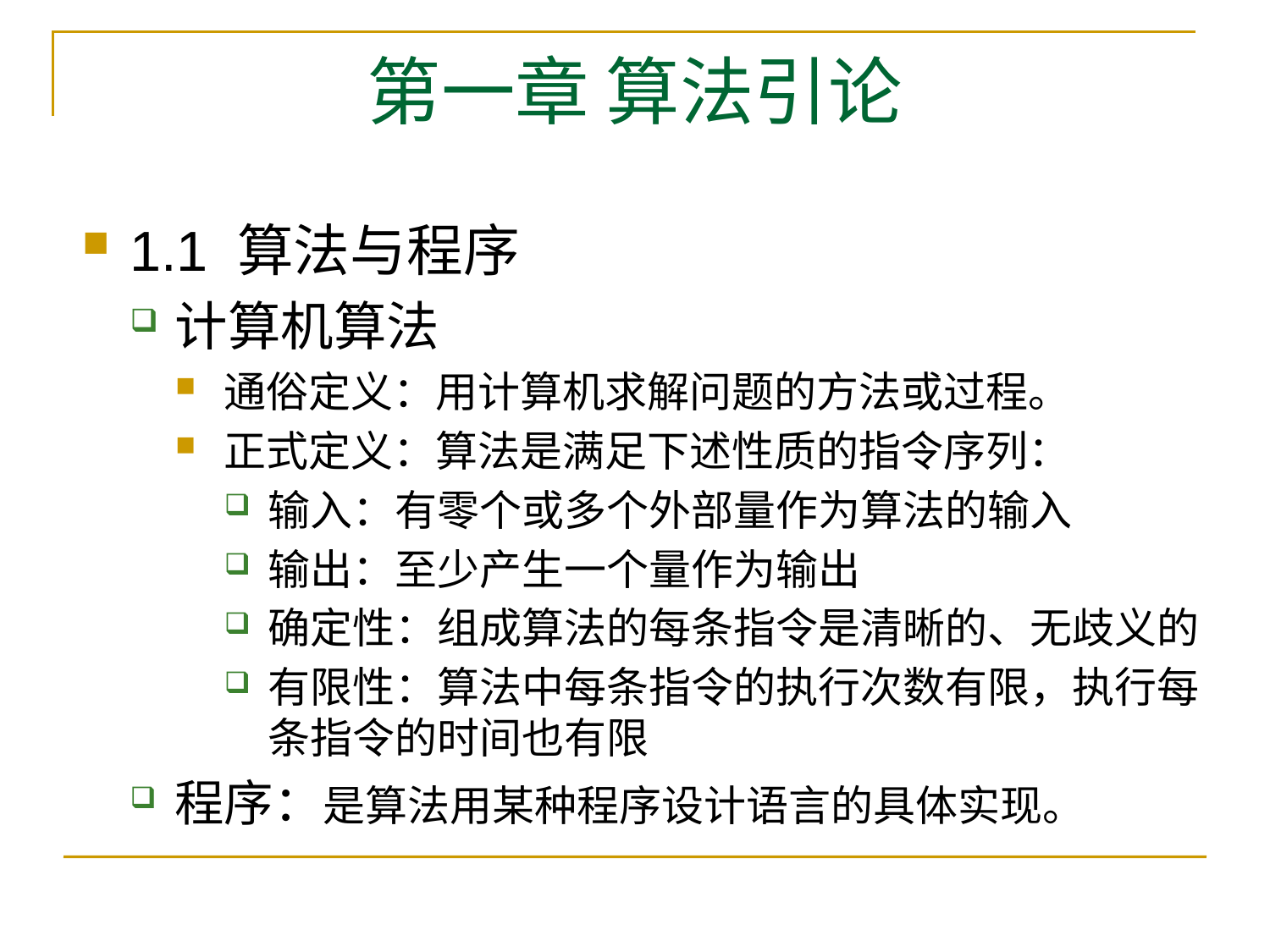

# 第一章 算法引论
1.1 算法与程序
计算机算法
通俗定义：用计算机求解问题的方法或过程。
正式定义：算法是满足下述性质的指令序列：
输入：有零个或多个外部量作为算法的输入
输出：至少产生一个量作为输出
确定性：组成算法的每条指令是清晰的、无歧义的
有限性：算法中每条指令的执行次数有限，执行每条指令的时间也有限
程序：是算法用某种程序设计语言的具体实现。